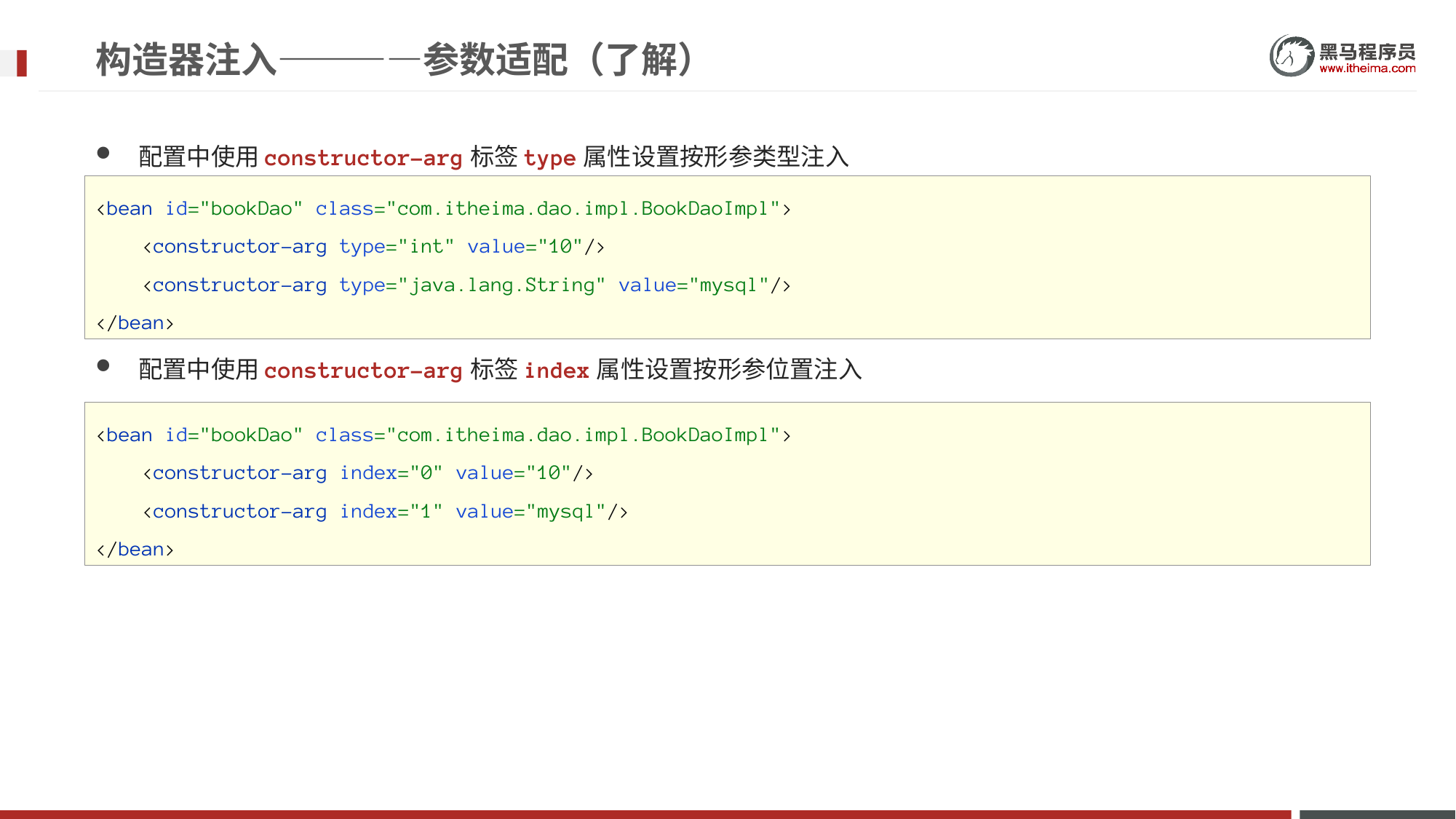

构造器注入————参数适配（了解）
配置中使用constructor-arg标签type属性设置按形参类型注入

配置中使用constructor-arg标签index属性设置按形参位置注入
<bean id="bookDao" class="com.itheima.dao.impl.BookDaoImpl">
    <constructor-arg type="int" value="10"/>
    <constructor-arg type="java.lang.String" value="mysql"/>
</bean>
<bean id="bookDao" class="com.itheima.dao.impl.BookDaoImpl">
    <constructor-arg index="0" value="10"/>
    <constructor-arg index="1" value="mysql"/>
</bean>